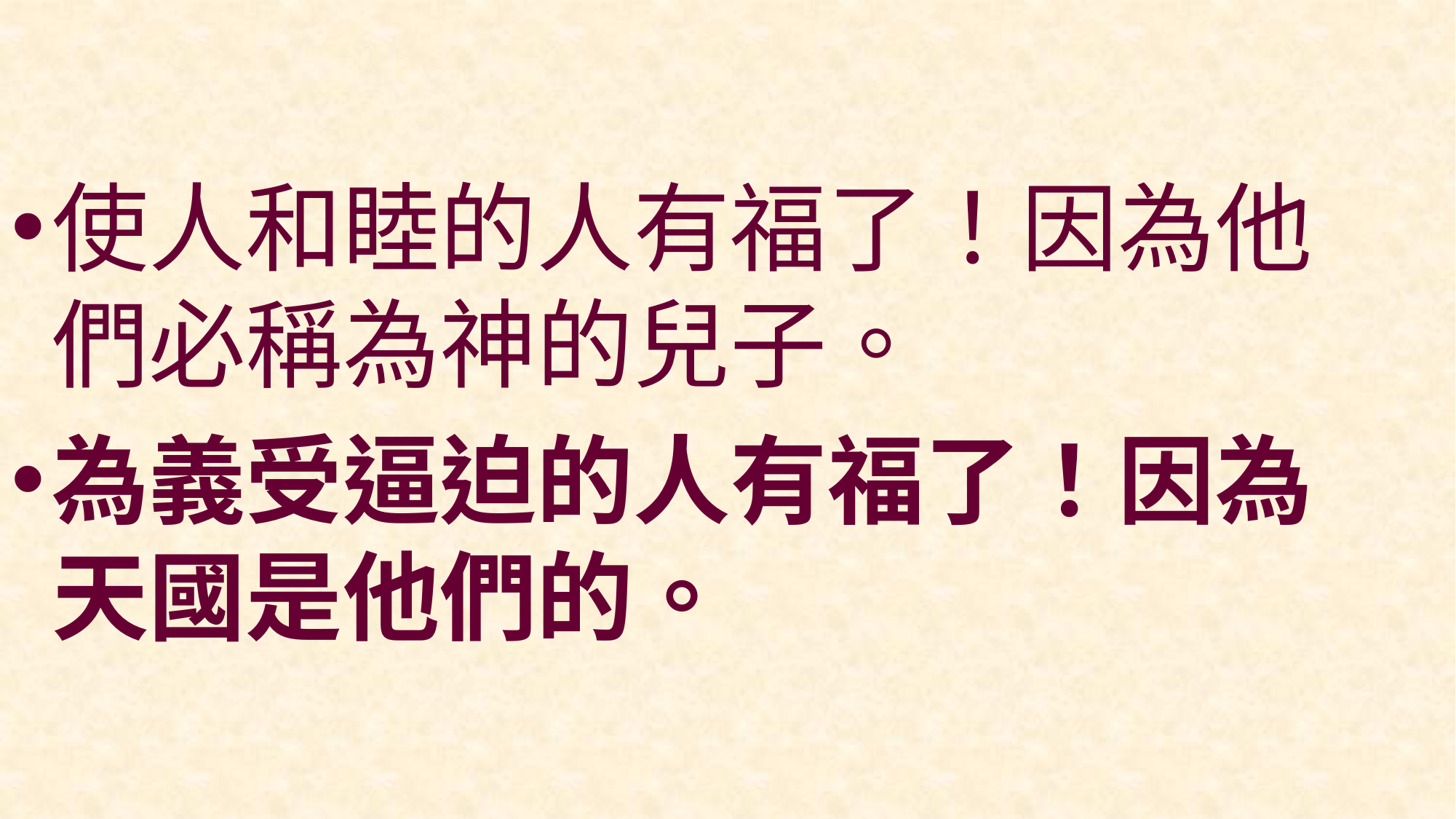

使人和睦的人有福了！因為他們必稱為神的兒子。
為義受逼迫的人有福了！因為天國是他們的。